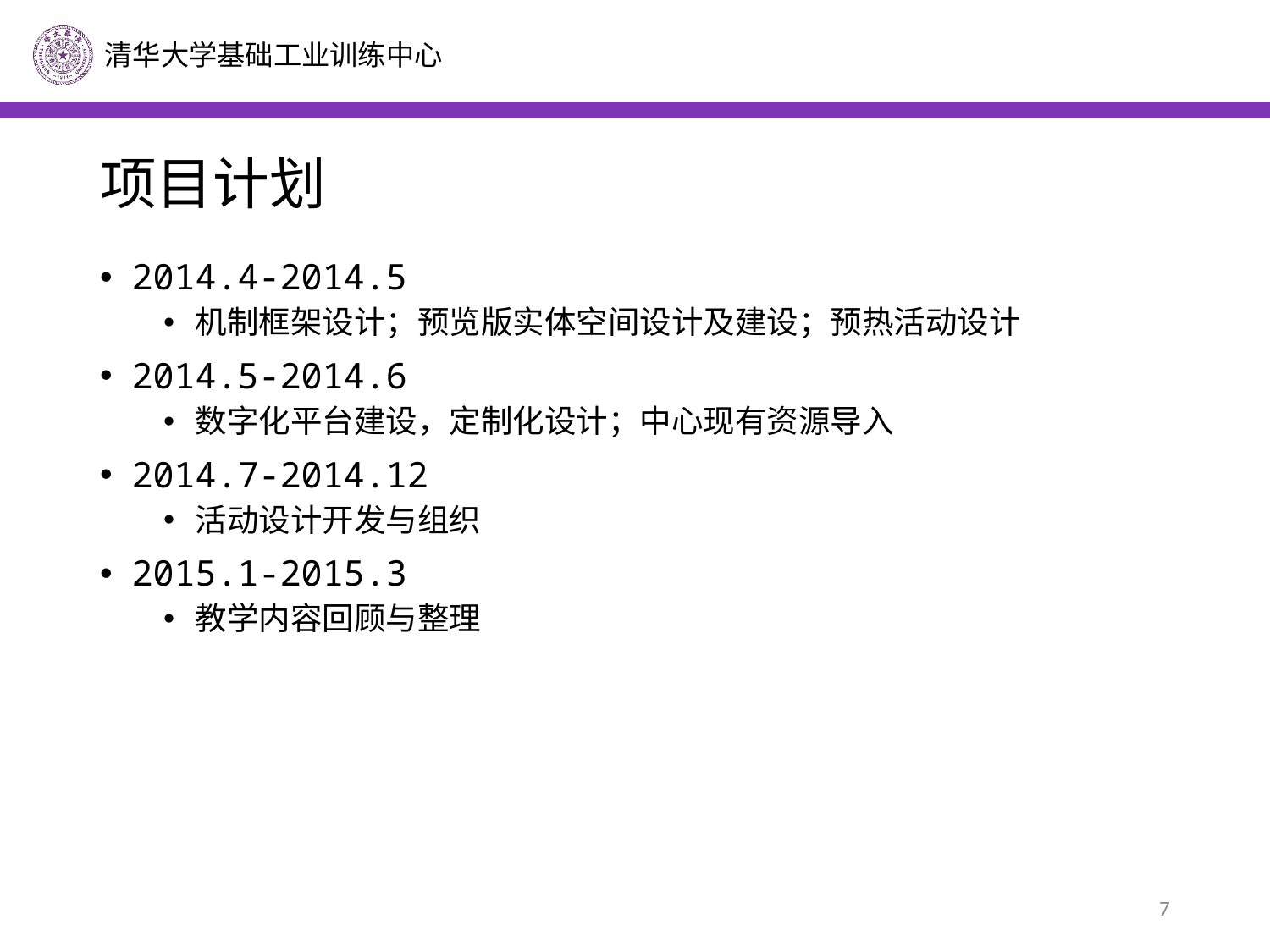

# 项目计划
2014.4-2014.5
机制框架设计；预览版实体空间设计及建设；预热活动设计
2014.5-2014.6
数字化平台建设，定制化设计；中心现有资源导入
2014.7-2014.12
活动设计开发与组织
2015.1-2015.3
教学内容回顾与整理
7